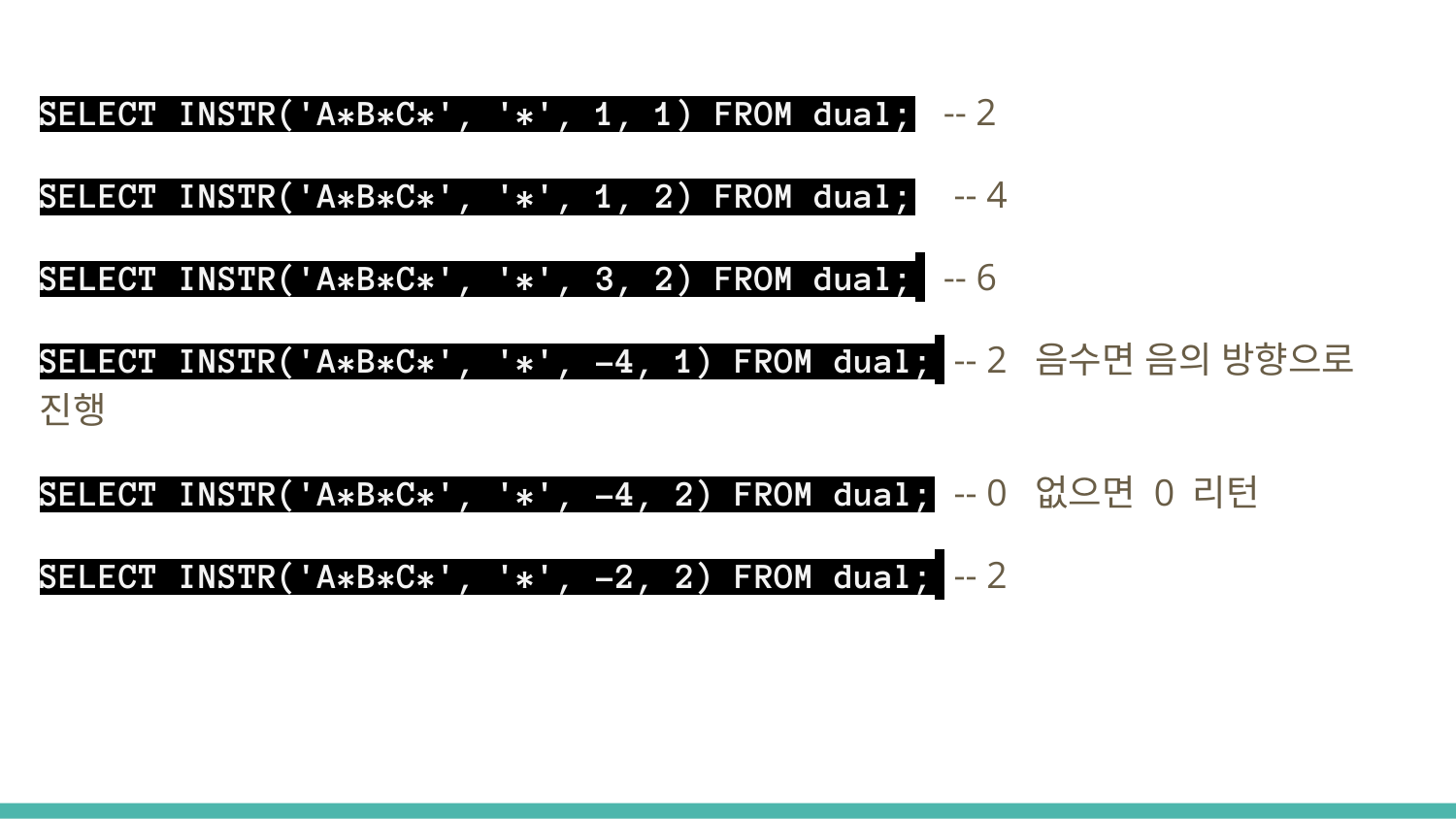

SELECT INSTR('A*B*C*', '*', 1, 1) FROM dual;   -- 2
SELECT INSTR('A*B*C*', '*', 1, 2) FROM dual;   -- 4
SELECT INSTR('A*B*C*', '*', 3, 2) FROM dual;   -- 6
SELECT INSTR('A*B*C*', '*', -4, 1) FROM dual;  -- 2  음수면 음의 방향으로 진행
SELECT INSTR('A*B*C*', '*', -4, 2) FROM dual;  -- 0  없으면 0 리턴
SELECT INSTR('A*B*C*', '*', -2, 2) FROM dual;  -- 2